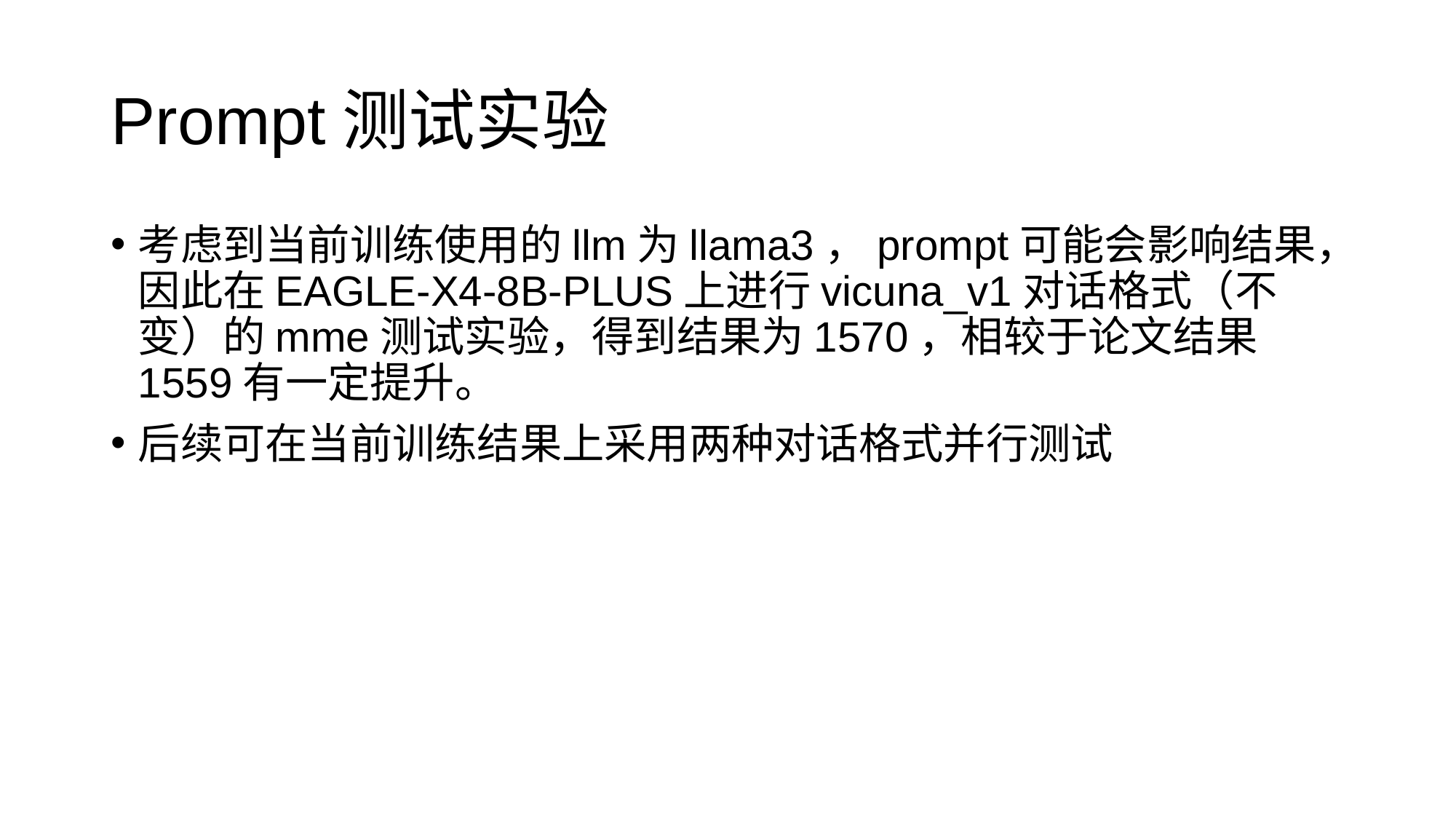

# Prompt测试实验
考虑到当前训练使用的llm为llama3，prompt可能会影响结果，因此在EAGLE-X4-8B-PLUS上进行vicuna_v1对话格式（不变）的mme测试实验，得到结果为1570，相较于论文结果1559有一定提升。
后续可在当前训练结果上采用两种对话格式并行测试